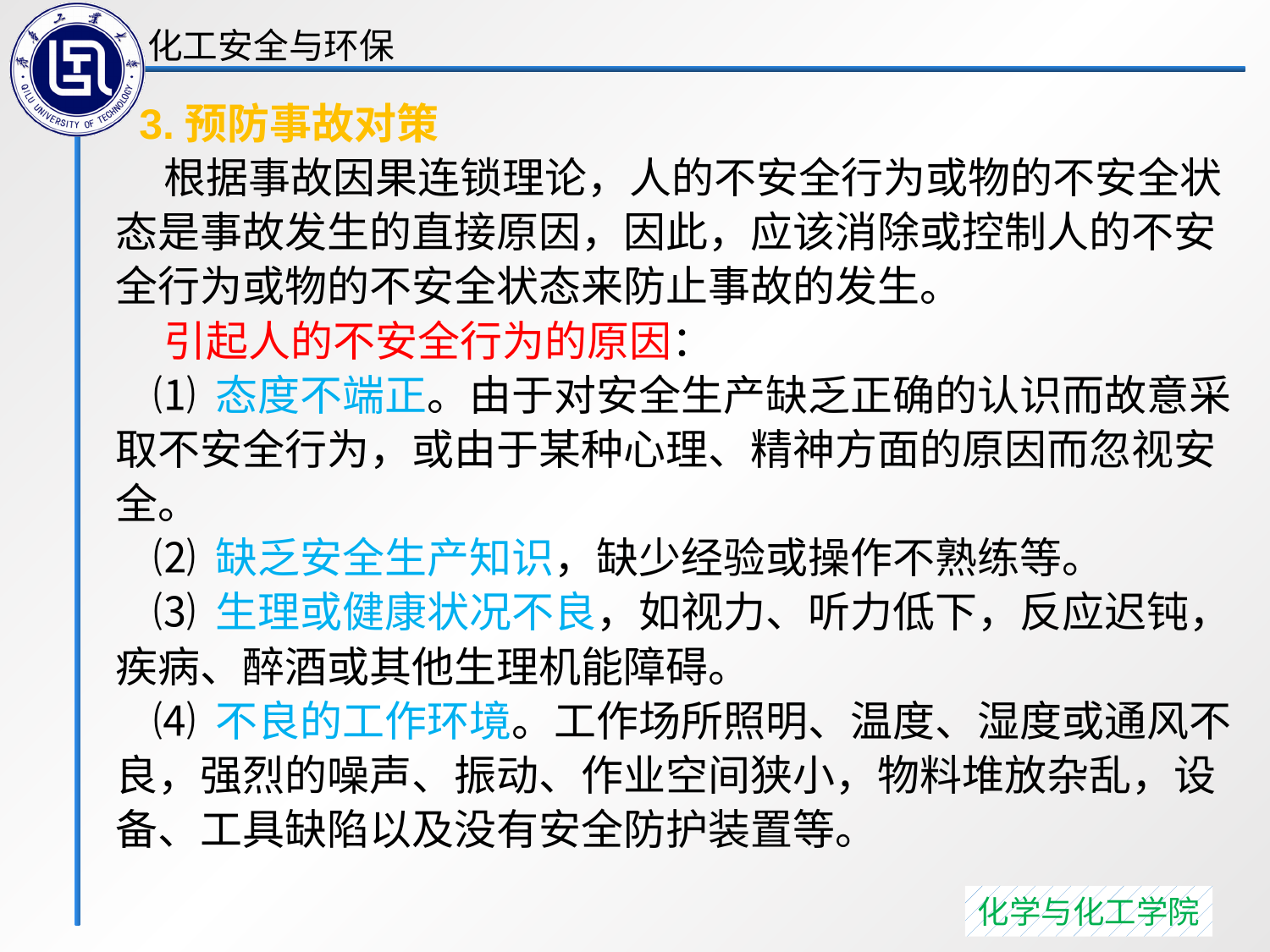

3.预防事故对策
    根据事故因果连锁理论，人的不安全行为或物的不安全状态是事故发生的直接原因，因此，应该消除或控制人的不安全行为或物的不安全状态来防止事故的发生。
    引起人的不安全行为的原因：
    ⑴ 态度不端正。由于对安全生产缺乏正确的认识而故意采取不安全行为，或由于某种心理、精神方面的原因而忽视安全。
    ⑵ 缺乏安全生产知识，缺少经验或操作不熟练等。
    ⑶ 生理或健康状况不良，如视力、听力低下，反应迟钝，疾病、醉酒或其他生理机能障碍。
    ⑷ 不良的工作环境。工作场所照明、温度、湿度或通风不良，强烈的噪声、振动、作业空间狭小，物料堆放杂乱，设备、工具缺陷以及没有安全防护装置等。